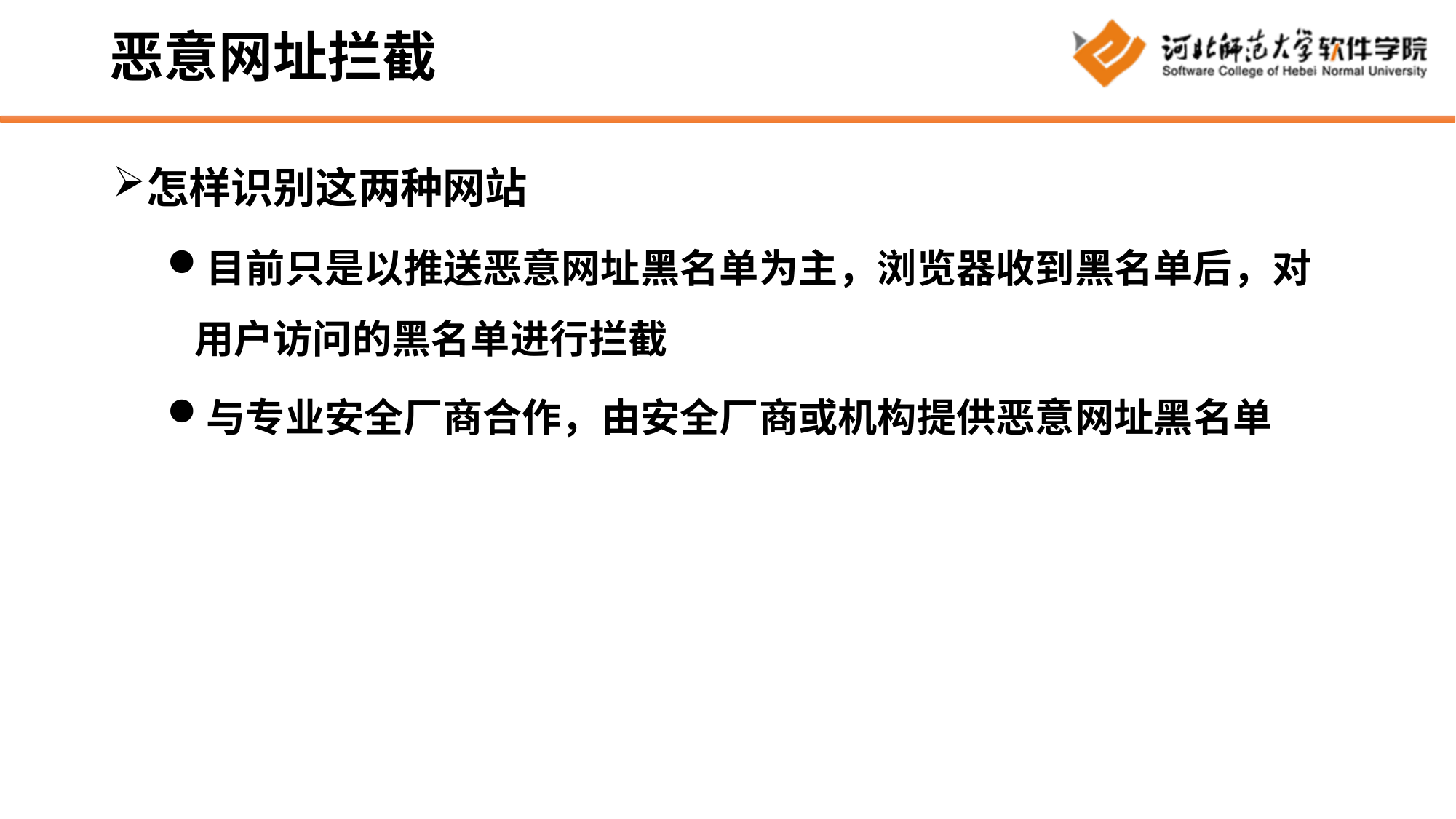

# 恶意网址拦截
怎样识别这两种网站
目前只是以推送恶意网址黑名单为主，浏览器收到黑名单后，对用户访问的黑名单进行拦截
与专业安全厂商合作，由安全厂商或机构提供恶意网址黑名单